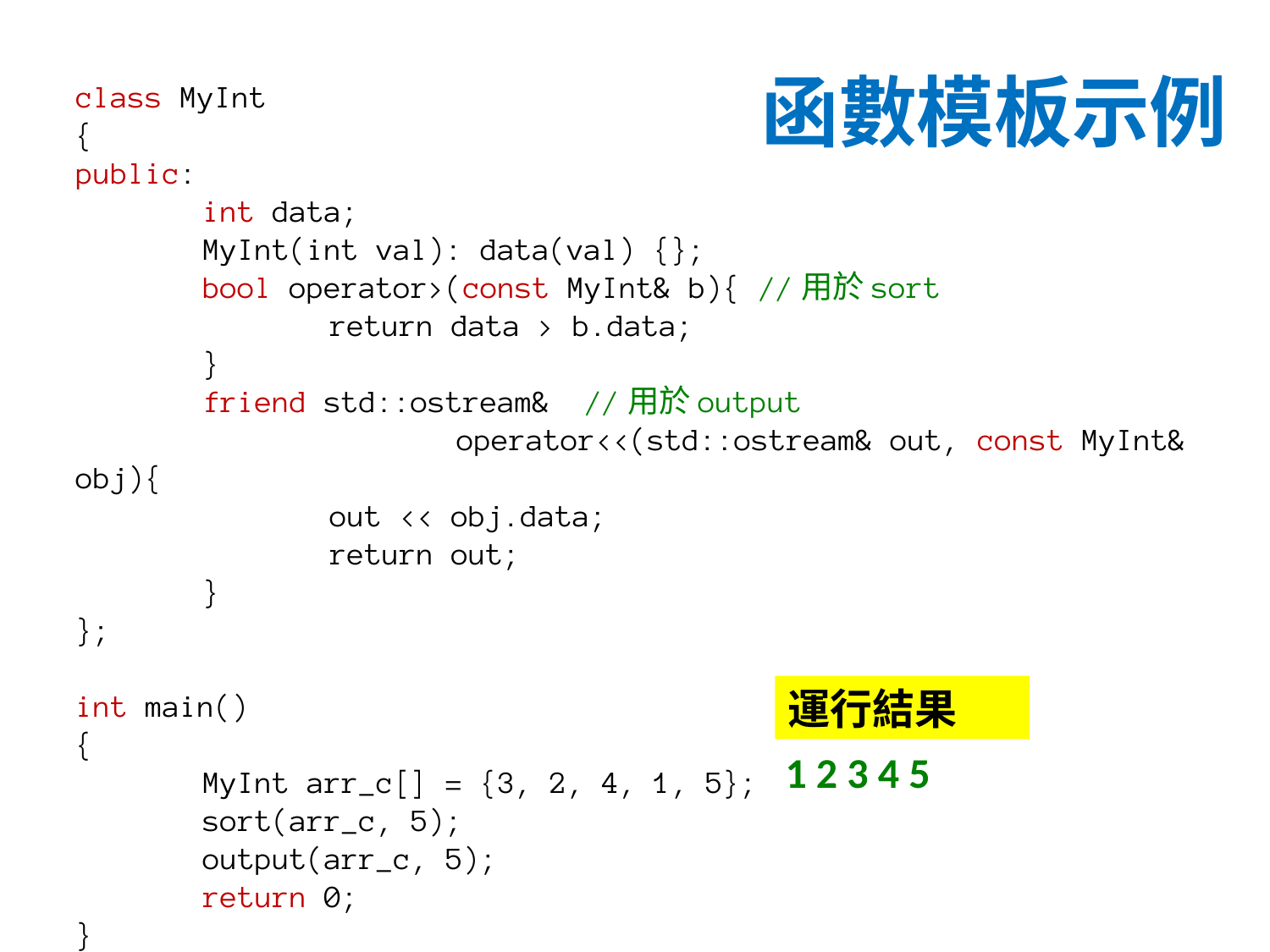

# 函數模板示例
class MyInt
{
public:
	int data;
	MyInt(int val): data(val) {};
	bool operator>(const MyInt& b){ //用於sort
		return data > b.data;
	}
	friend std::ostream&  //用於output
			operator<<(std::ostream& out, const MyInt& obj){
		out << obj.data;
		return out;
	}
};

int main()
{
	MyInt arr_c[] = {3, 2, 4, 1, 5};
	sort(arr_c, 5);
	output(arr_c, 5);
	return 0;
}
運行結果
1 2 3 4 5